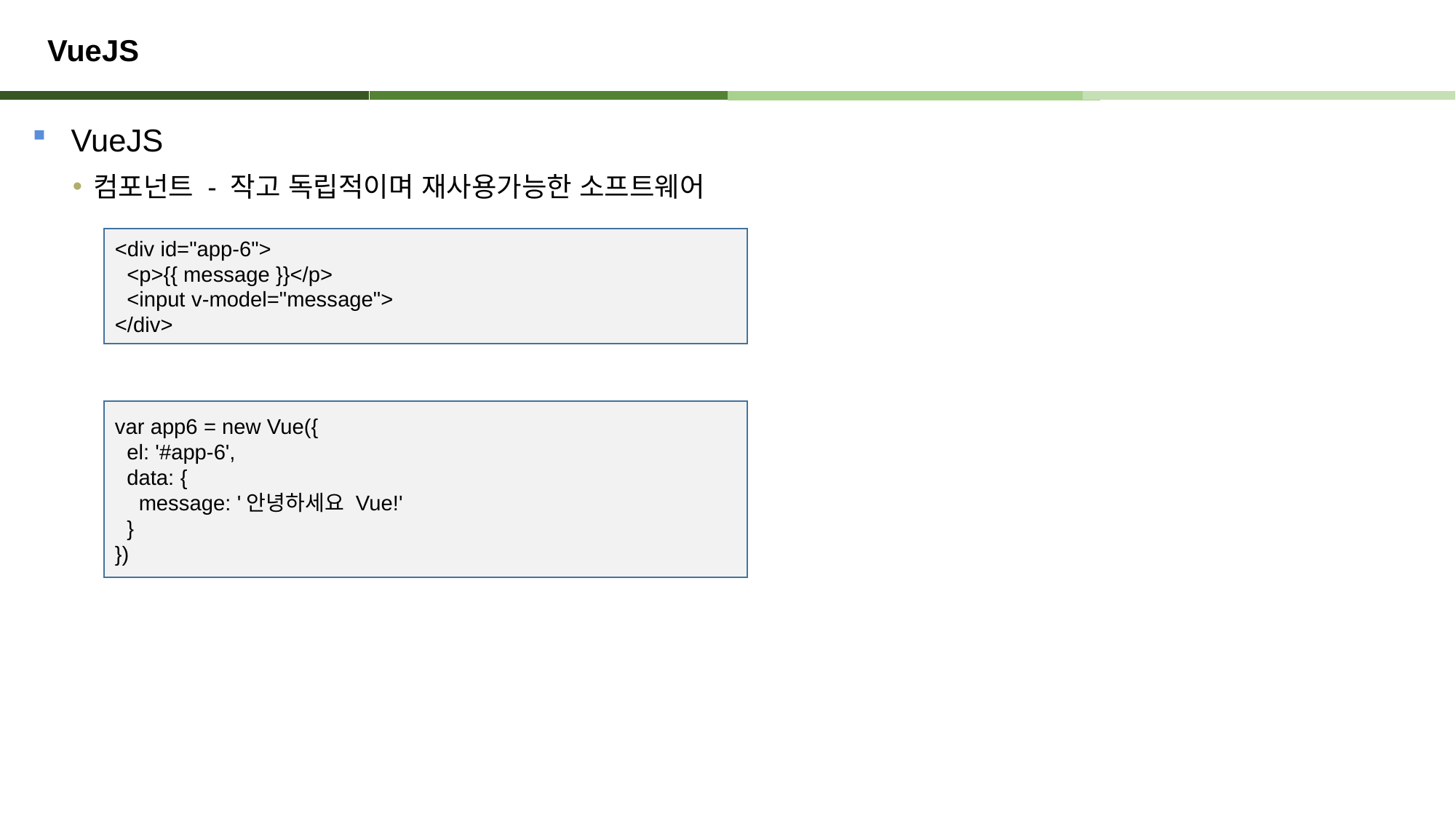

# VueJS
VueJS
컴포넌트 - 작고 독립적이며 재사용가능한 소프트웨어
<div id="app-6">
  <p>{{ message }}</p>
  <input v-model="message">
</div>
var app6 = new Vue({
  el: '#app-6',
  data: {
    message: '안녕하세요 Vue!'
  }
})